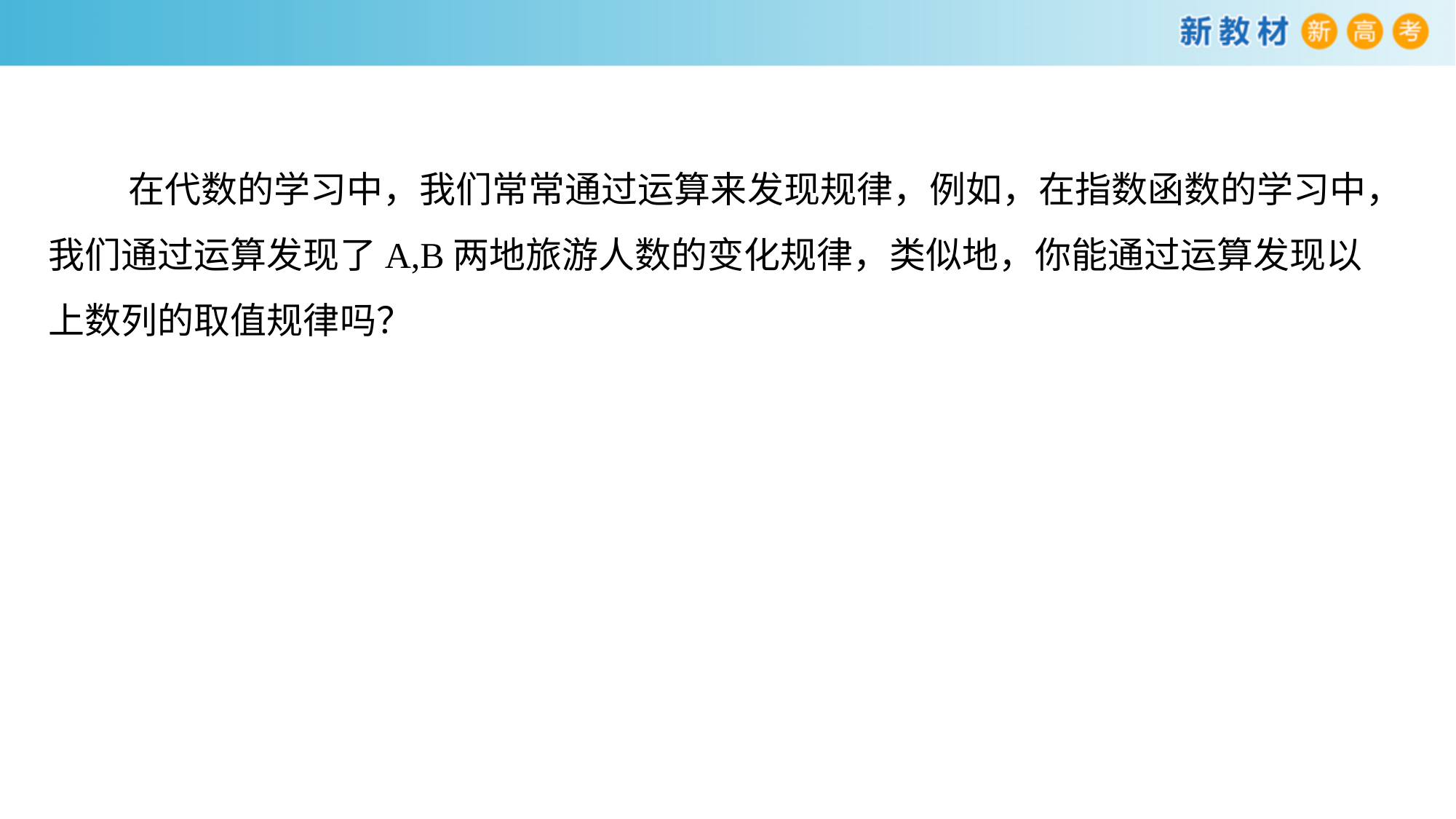

在代数的学习中，我们常常通过运算来发现规律，例如，在指数函数的学习中，我们通过运算发现了A,B两地旅游人数的变化规律，类似地，你能通过运算发现以上数列的取值规律吗？